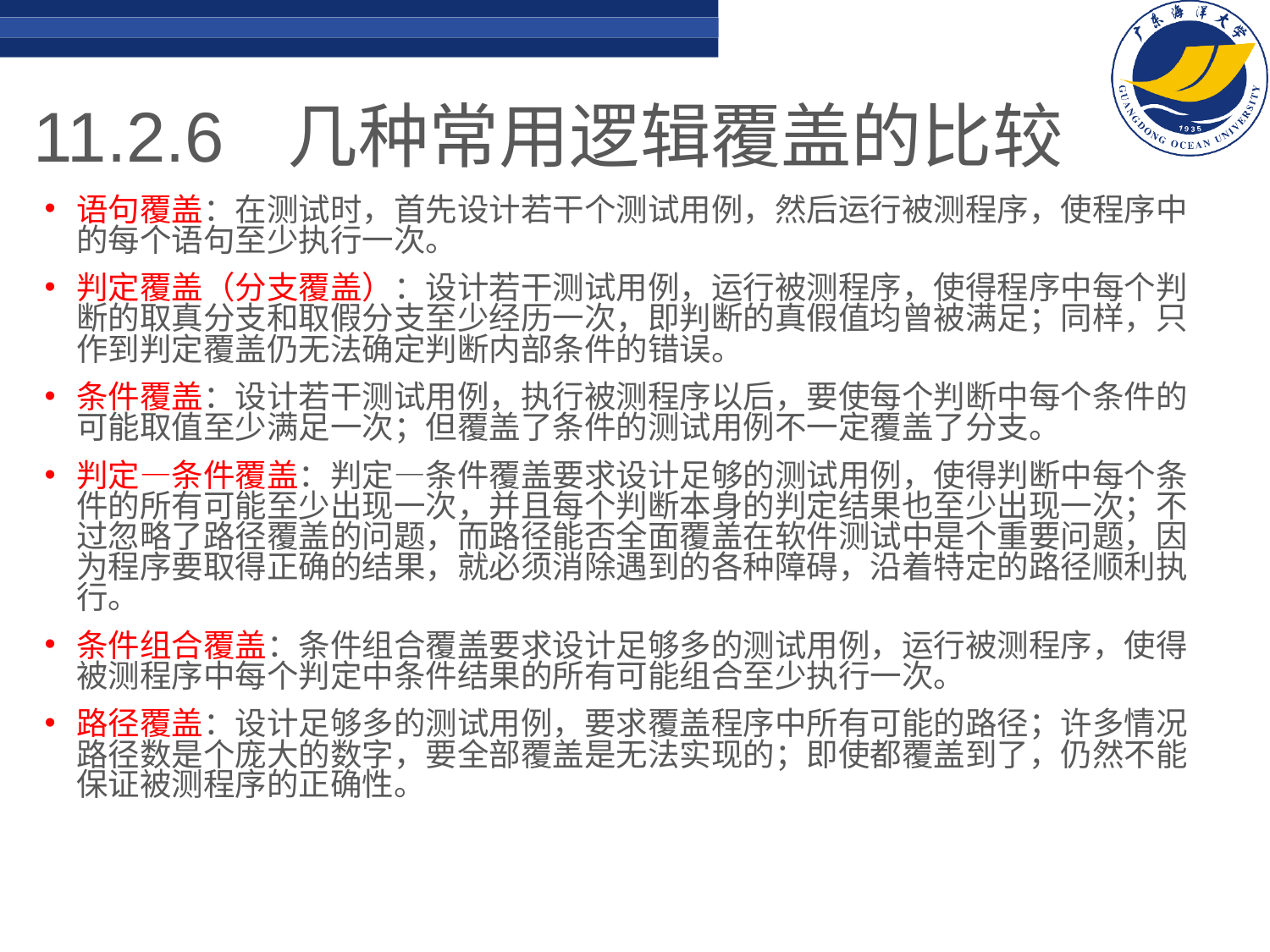

# 11.2.6	几种常用逻辑覆盖的比较
语句覆盖：在测试时，首先设计若干个测试用例，然后运行被测程序，使程序中的每个语句至少执行一次。
判定覆盖（分支覆盖）：设计若干测试用例，运行被测程序，使得程序中每个判断的取真分支和取假分支至少经历一次，即判断的真假值均曾被满足；同样，只作到判定覆盖仍无法确定判断内部条件的错误。
条件覆盖：设计若干测试用例，执行被测程序以后，要使每个判断中每个条件的可能取值至少满足一次；但覆盖了条件的测试用例不一定覆盖了分支。
判定—条件覆盖：判定—条件覆盖要求设计足够的测试用例，使得判断中每个条件的所有可能至少出现一次，并且每个判断本身的判定结果也至少出现一次；不过忽略了路径覆盖的问题，而路径能否全面覆盖在软件测试中是个重要问题，因为程序要取得正确的结果，就必须消除遇到的各种障碍，沿着特定的路径顺利执行。
条件组合覆盖：条件组合覆盖要求设计足够多的测试用例，运行被测程序，使得被测程序中每个判定中条件结果的所有可能组合至少执行一次。
路径覆盖：设计足够多的测试用例，要求覆盖程序中所有可能的路径；许多情况路径数是个庞大的数字，要全部覆盖是无法实现的；即使都覆盖到了，仍然不能保证被测程序的正确性。
30